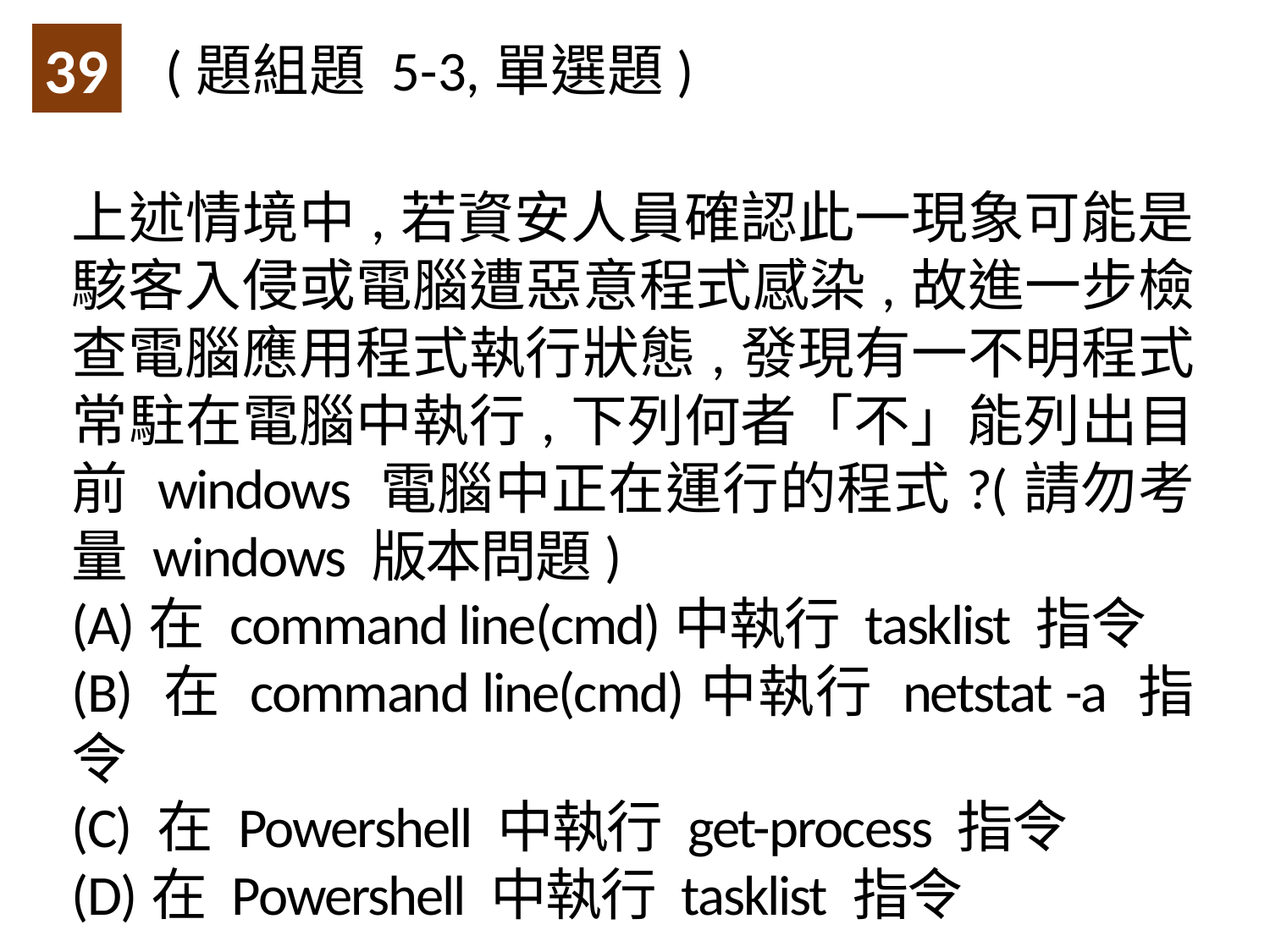

39
(題組題 5-3,單選題)
上述情境中,若資安人員確認此一現象可能是駭客入侵或電腦遭惡意程式感染,故進一步檢查電腦應用程式執行狀態,發現有一不明程式常駐在電腦中執行,下列何者「不」能列出目前 windows 電腦中正在運行的程式?(請勿考量 windows 版本問題)
(A)在 command line(cmd)中執行 tasklist 指令
(B) 在 command line(cmd)中執行 netstat -a 指令
(C) 在 Powershell 中執行 get-process 指令
(D)在 Powershell 中執行 tasklist 指令